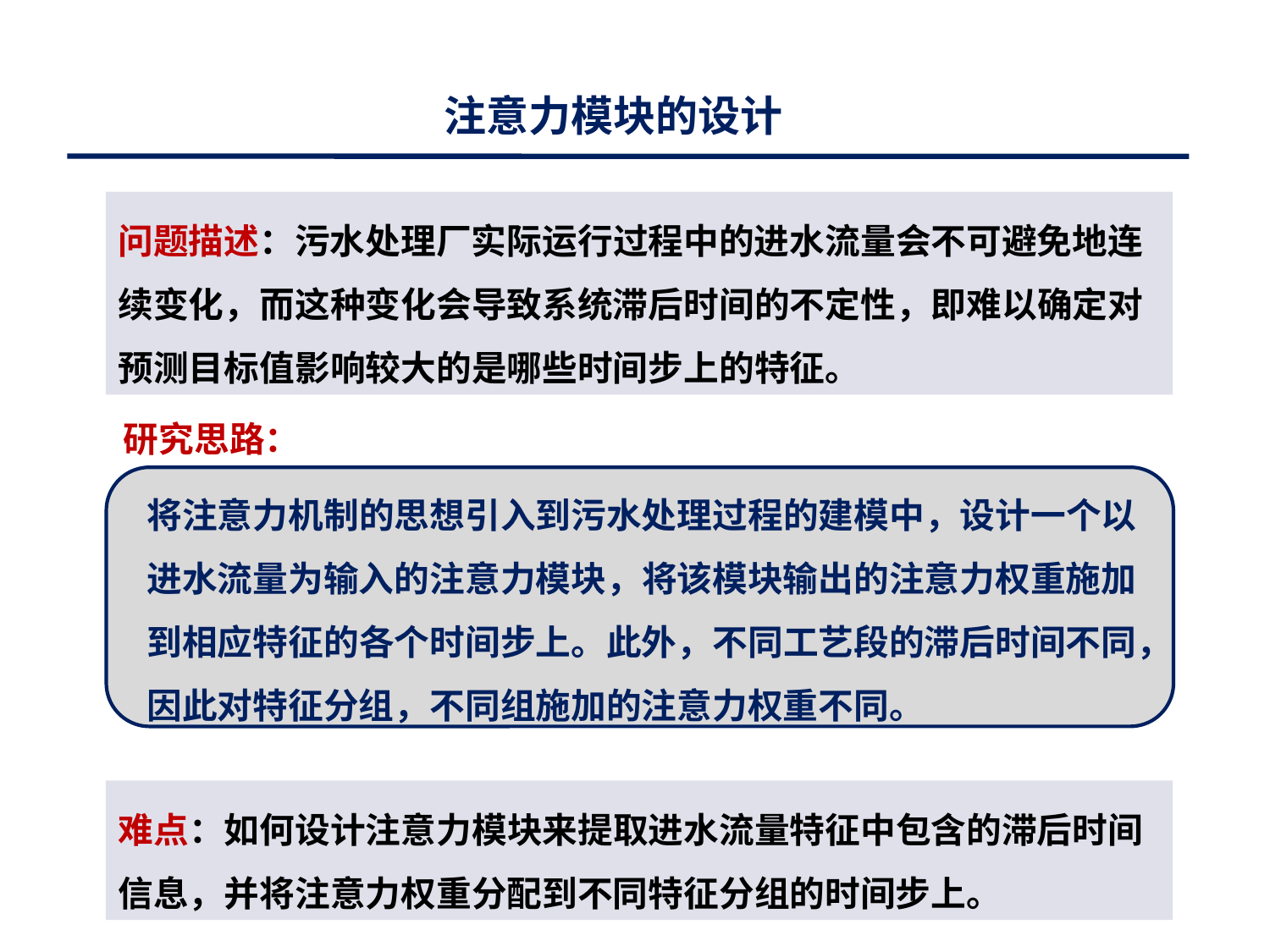

注意力模块的设计
问题描述：污水处理厂实际运行过程中的进水流量会不可避免地连续变化，而这种变化会导致系统滞后时间的不定性，即难以确定对预测目标值影响较大的是哪些时间步上的特征。
研究思路：
将注意力机制的思想引入到污水处理过程的建模中，设计一个以进水流量为输入的注意力模块，将该模块输出的注意力权重施加到相应特征的各个时间步上。此外，不同工艺段的滞后时间不同，因此对特征分组，不同组施加的注意力权重不同。

难点：如何设计注意力模块来提取进水流量特征中包含的滞后时间信息，并将注意力权重分配到不同特征分组的时间步上。